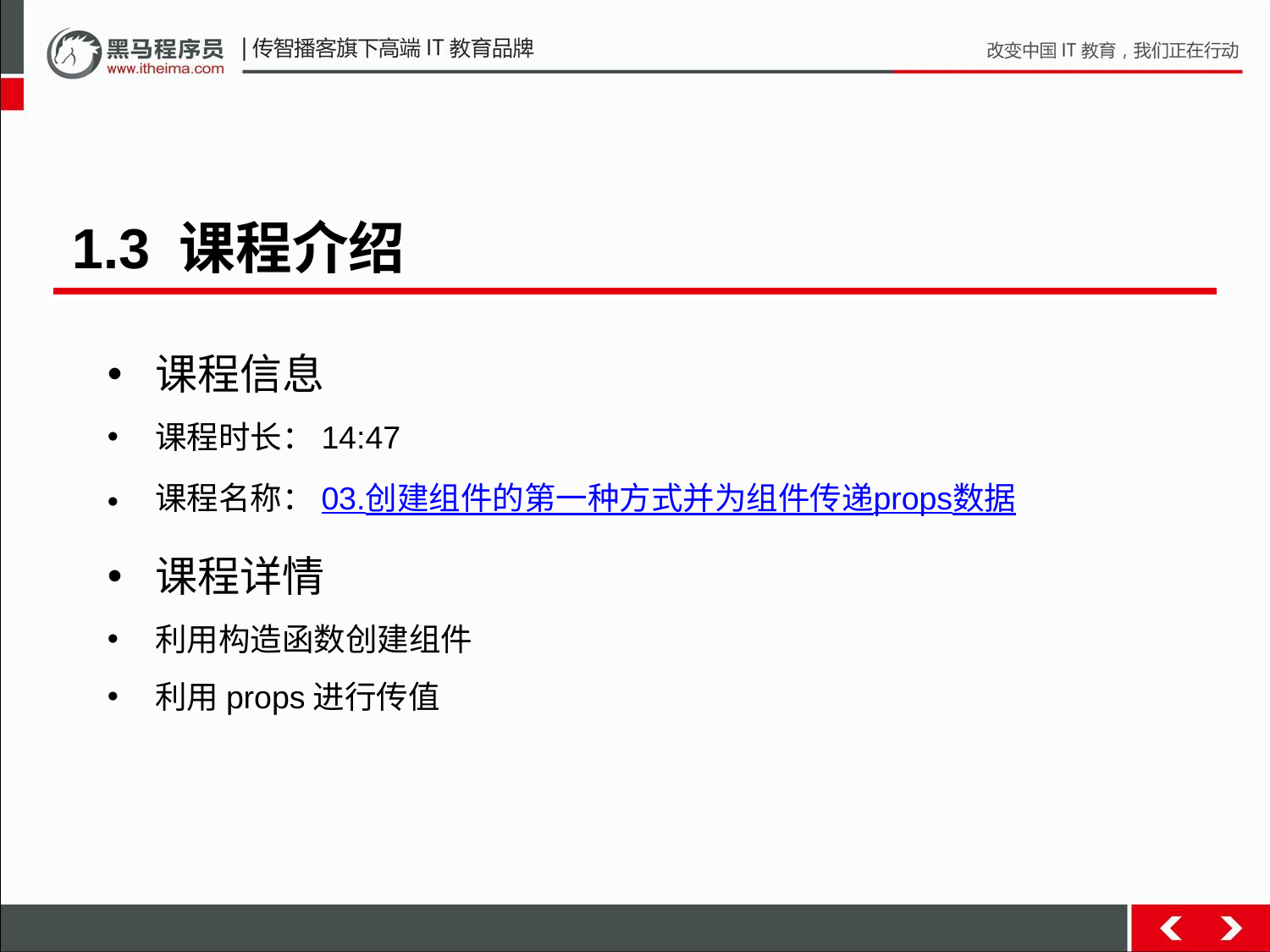

1.3 课程介绍
课程信息
课程时长：14:47
课程名称：03.创建组件的第一种方式并为组件传递props数据
课程详情
利用构造函数创建组件
利用props进行传值